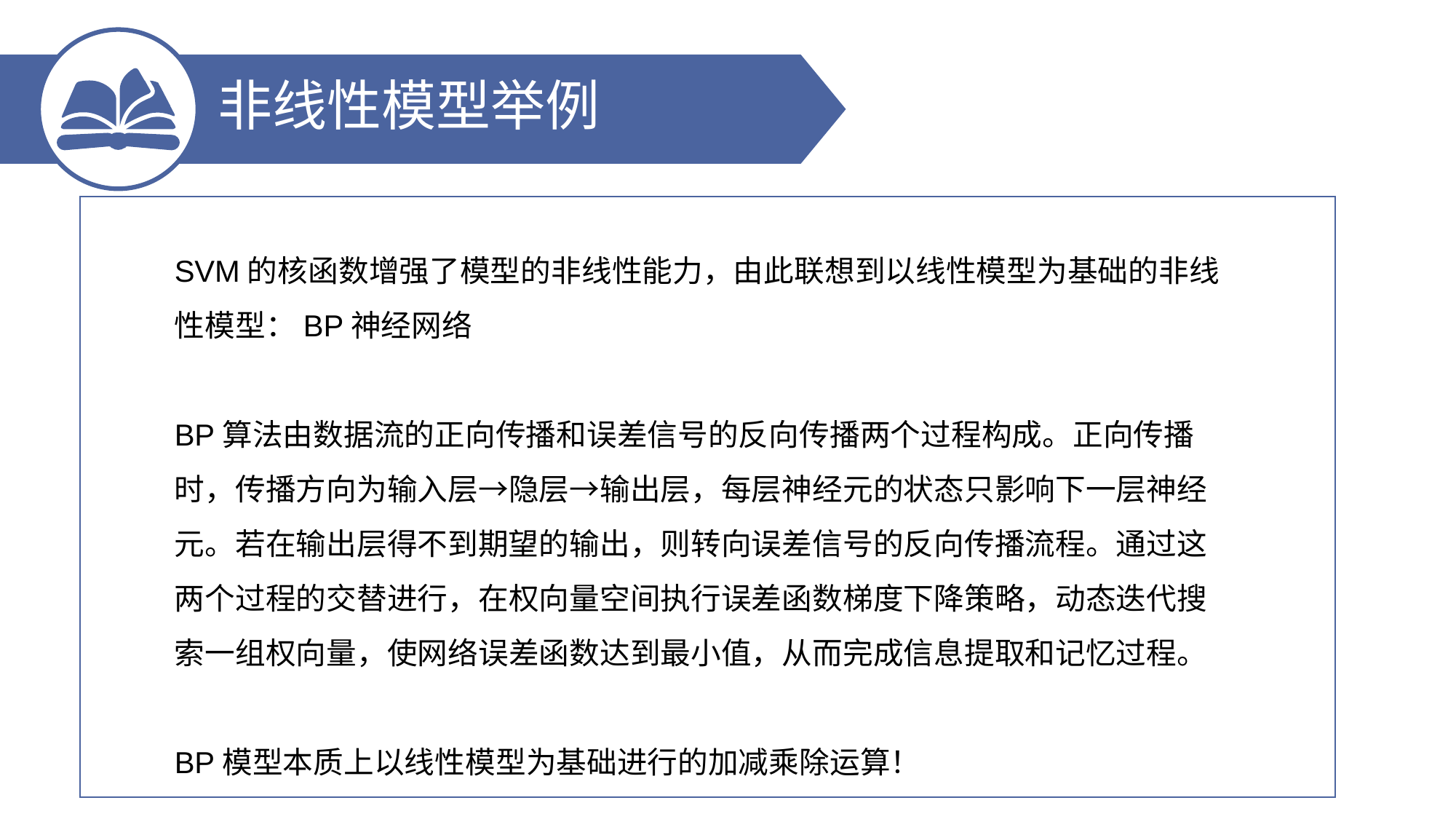

非线性模型举例

SVM的核函数增强了模型的非线性能力，由此联想到以线性模型为基础的非线性模型：BP神经网络

BP算法由数据流的正向传播和误差信号的反向传播两个过程构成。正向传播时，传播方向为输入层→隐层→输出层，每层神经元的状态只影响下一层神经元。若在输出层得不到期望的输出，则转向误差信号的反向传播流程。通过这两个过程的交替进行，在权向量空间执行误差函数梯度下降策略，动态迭代搜索一组权向量，使网络误差函数达到最小值，从而完成信息提取和记忆过程。

BP模型本质上以线性模型为基础进行的加减乘除运算！